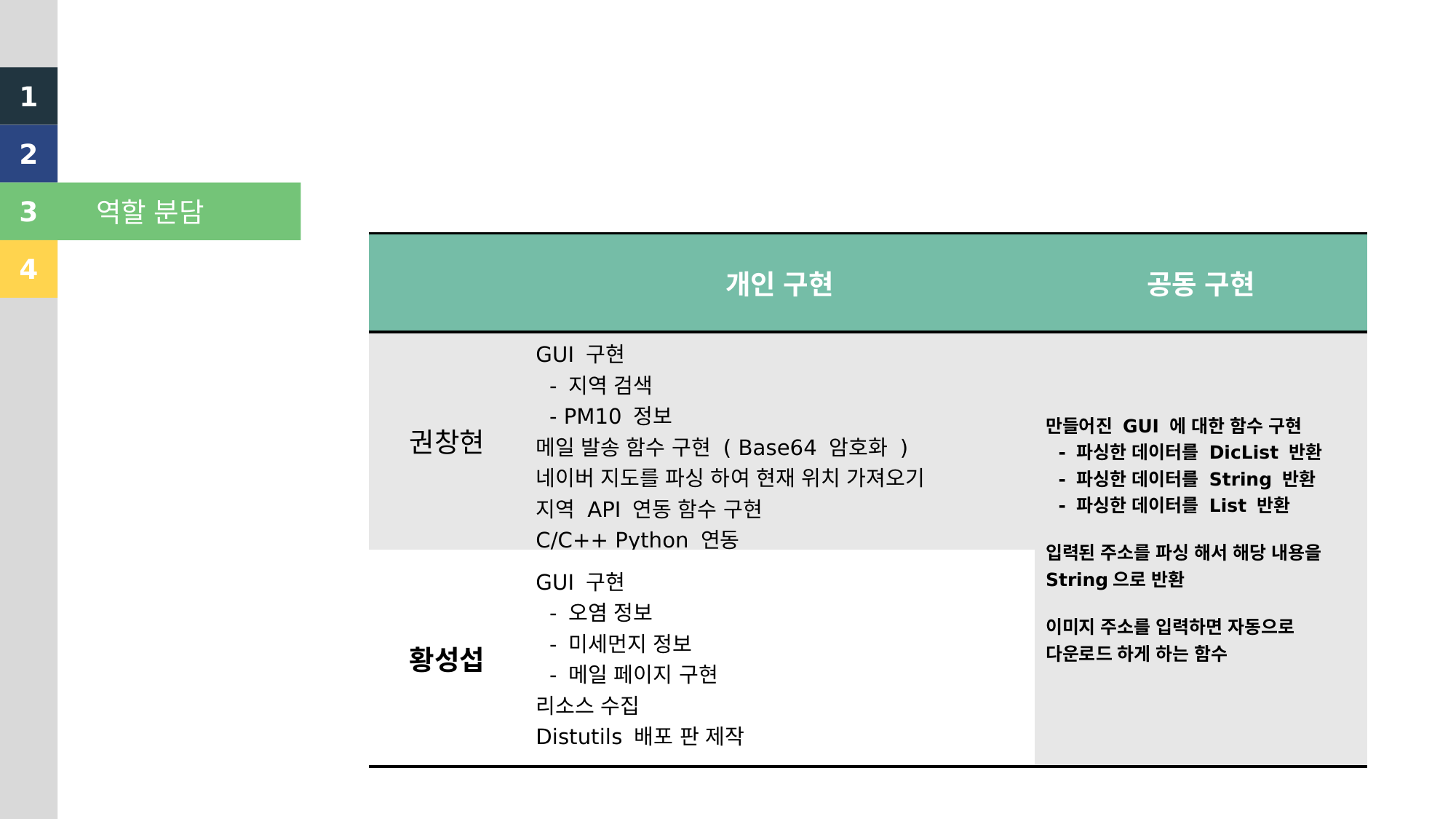

1

2
역할 분담
3
|  | 개인 구현 | 공동 구현 |
| --- | --- | --- |
| 권창현 | GUI 구현 - 지역 검색 - PM10 정보 메일 발송 함수 구현 ( Base64 암호화 ) 네이버 지도를 파싱 하여 현재 위치 가져오기 지역 API 연동 함수 구현 C/C++ Python 연동 | 만들어진 GUI 에 대한 함수 구현 - 파싱한 데이터를 DicList 반환 - 파싱한 데이터를 String 반환 - 파싱한 데이터를 List 반환 입력된 주소를 파싱 해서 해당 내용을 String으로 반환 이미지 주소를 입력하면 자동으로 다운로드 하게 하는 함수 |
| 황성섭 | GUI 구현 - 오염 정보 - 미세먼지 정보 - 메일 페이지 구현 리소스 수집 Distutils 배포 판 제작 |  |

4